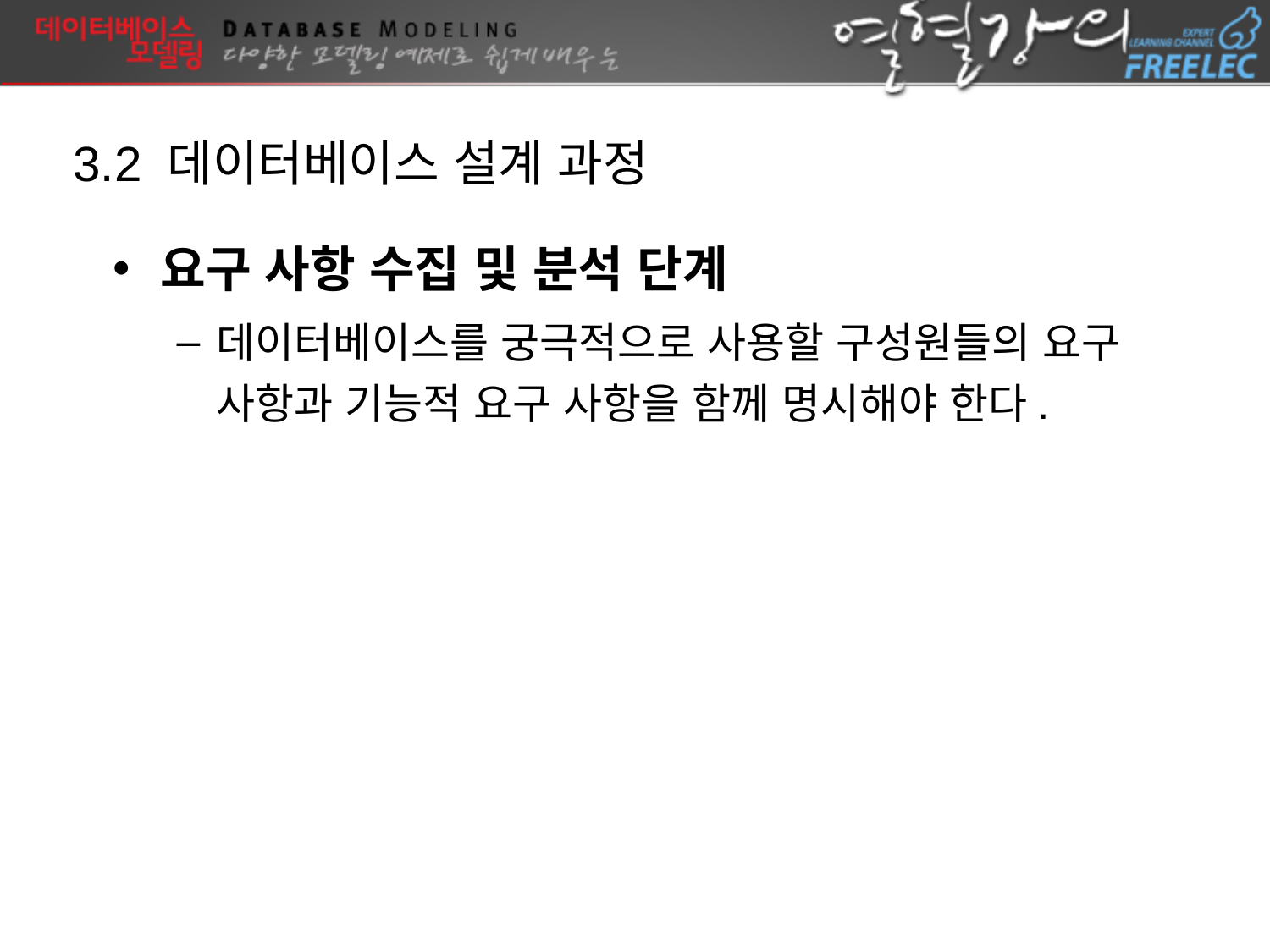

3.2 데이터베이스 설계 과정
요구 사항 수집 및 분석 단계
데이터베이스를 궁극적으로 사용할 구성원들의 요구 사항과 기능적 요구 사항을 함께 명시해야 한다.